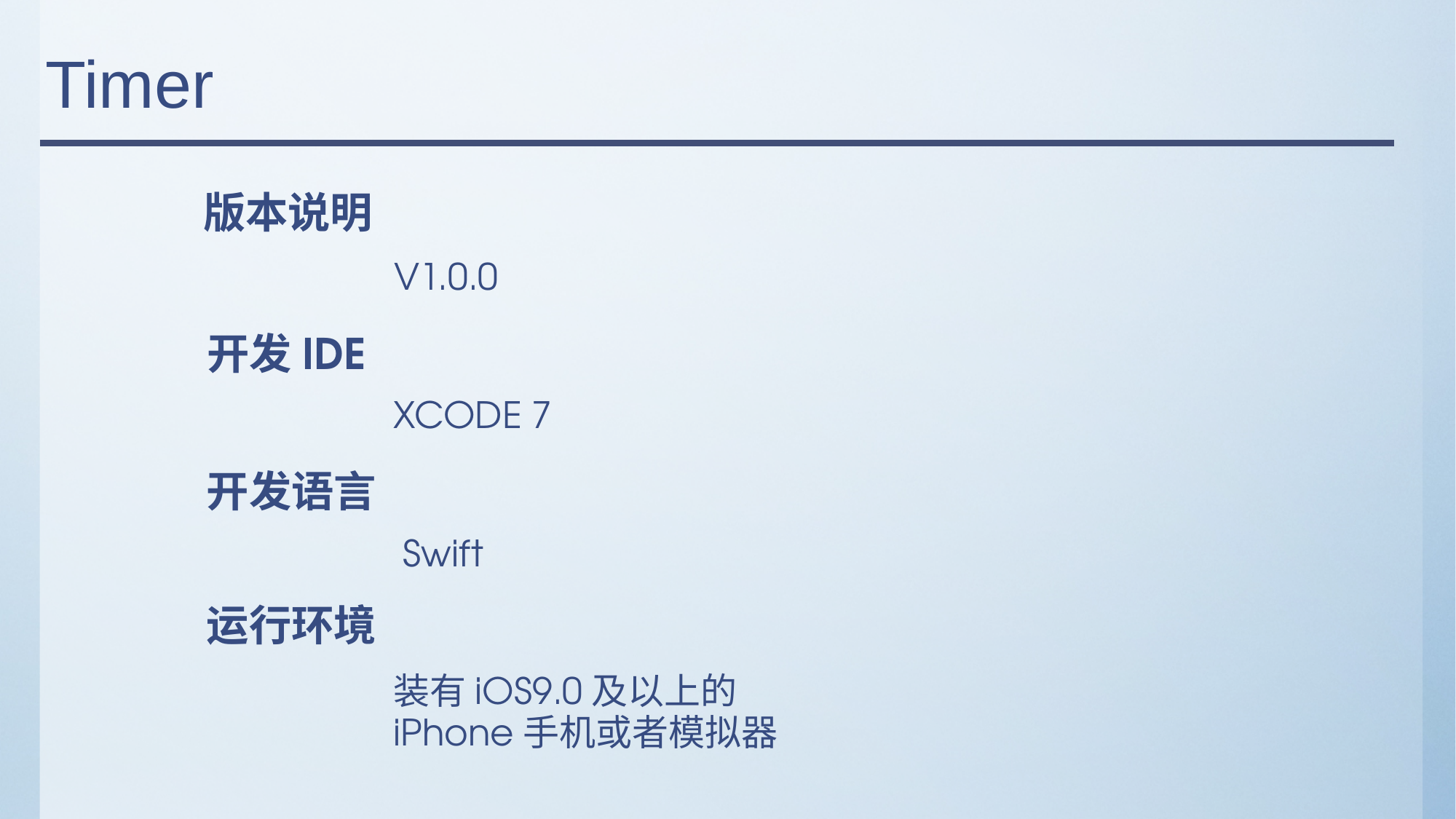

# Timer
版本说明
V1.0.0

开发IDE
XCODE 7

开发语言
Swift

运行环境
装有iOS9.0及以上的iPhone手机或者模拟器